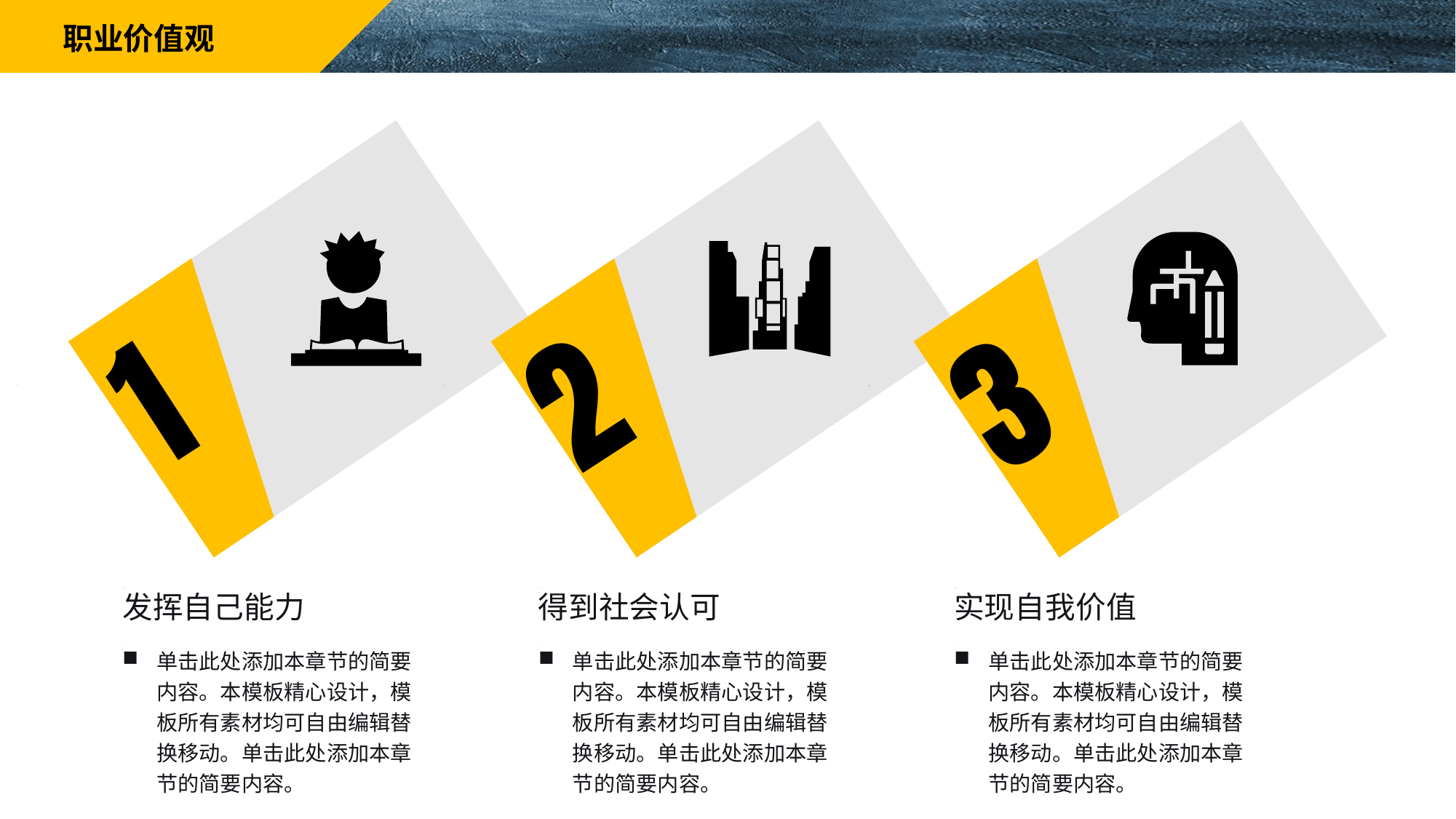

职业价值观

1
2
3
发挥自己能力
单击此处添加本章节的简要内容。本模板精心设计，模板所有素材均可自由编辑替换移动。单击此处添加本章节的简要内容。
得到社会认可
单击此处添加本章节的简要内容。本模板精心设计，模板所有素材均可自由编辑替换移动。单击此处添加本章节的简要内容。
实现自我价值
单击此处添加本章节的简要内容。本模板精心设计，模板所有素材均可自由编辑替换移动。单击此处添加本章节的简要内容。